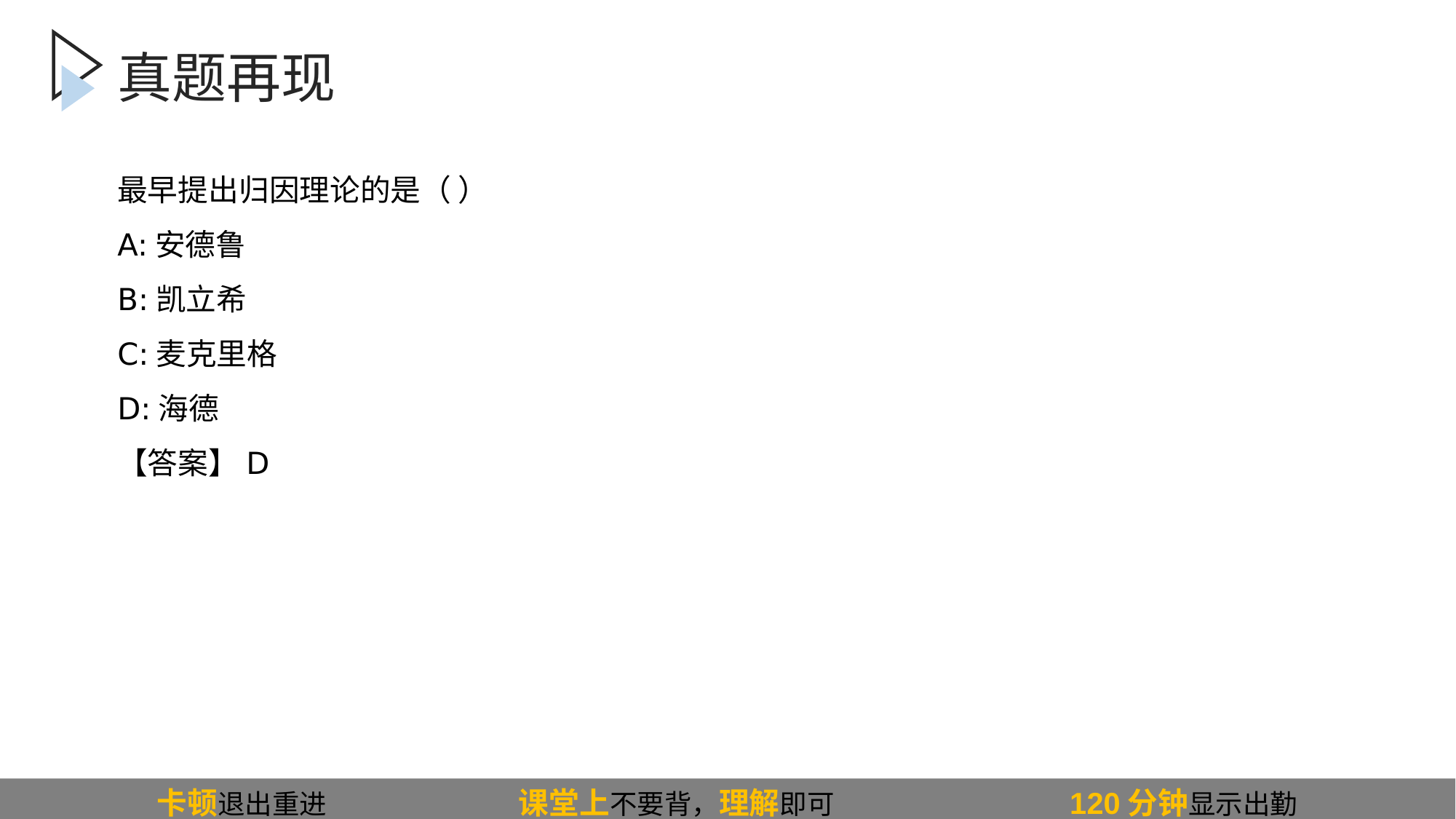

真题再现
最早提出归因理论的是（ ）
A:安德鲁
B:凯立希
C:麦克里格
D:海德
【答案】D